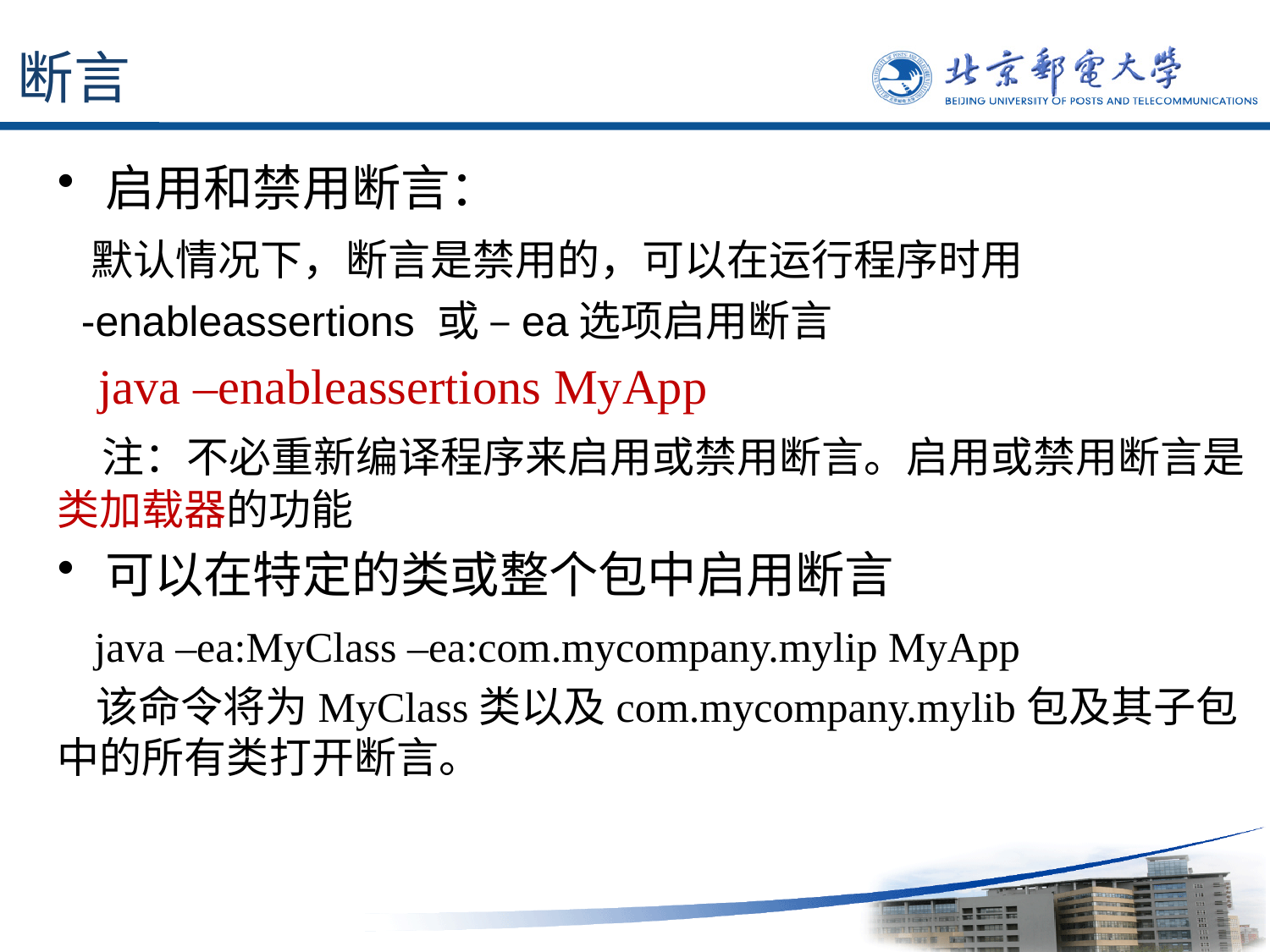

# 断言
启用和禁用断言：
  默认情况下，断言是禁用的，可以在运行程序时用
  -enableassertions 或 –ea选项启用断言
   java –enableassertions MyApp
   注：不必重新编译程序来启用或禁用断言。启用或禁用断言是类加载器的功能
可以在特定的类或整个包中启用断言
   java –ea:MyClass –ea:com.mycompany.mylip MyApp
   该命令将为MyClass类以及com.mycompany.mylib包及其子包中的所有类打开断言。